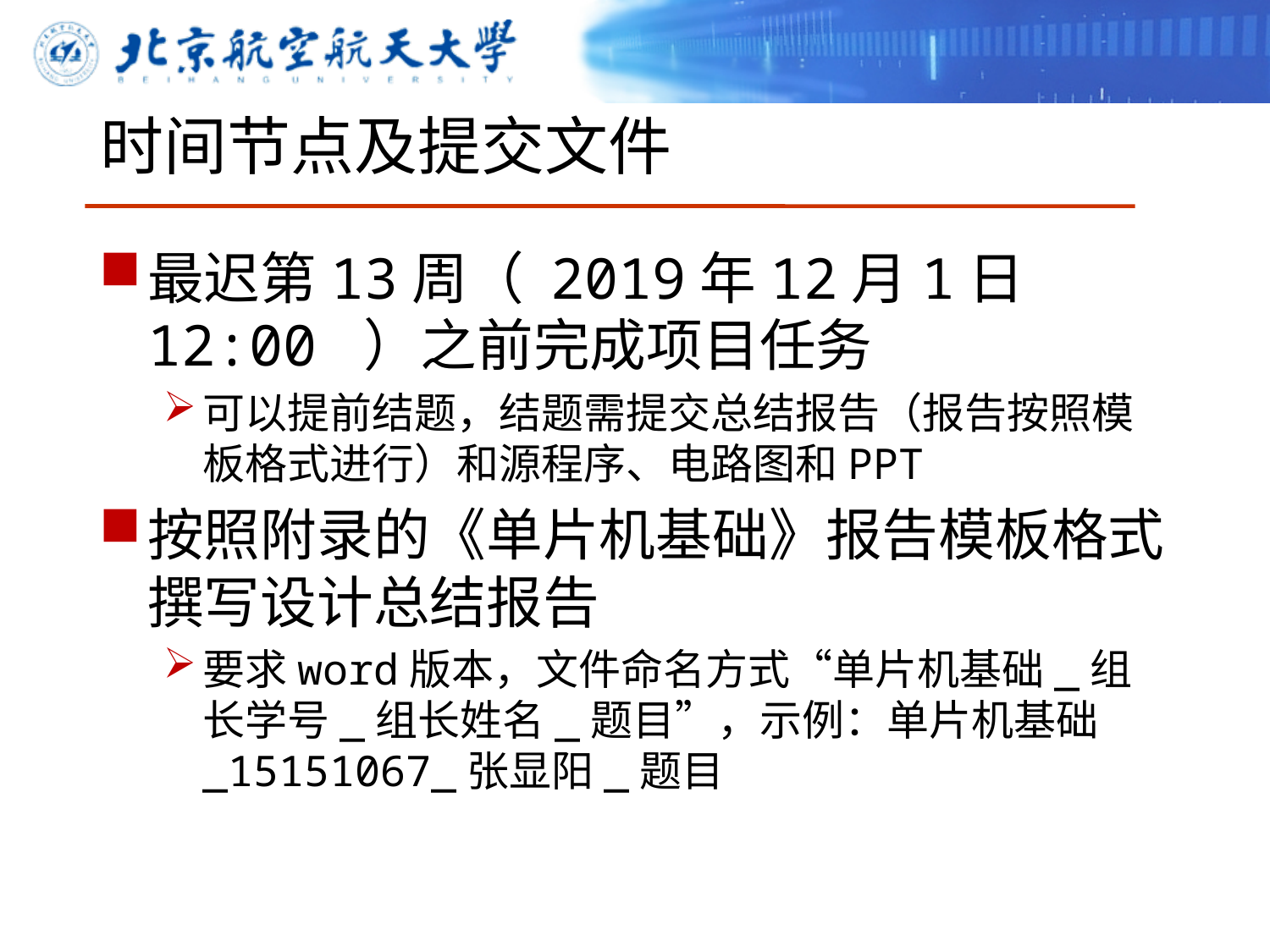

# 时间节点及提交文件
最迟第13周（ 2019年12月1日12:00 ）之前完成项目任务
可以提前结题，结题需提交总结报告（报告按照模板格式进行）和源程序、电路图和PPT
按照附录的《单片机基础》报告模板格式撰写设计总结报告
要求word版本，文件命名方式“单片机基础_组长学号_组长姓名_题目”，示例：单片机基础_15151067_张显阳_题目